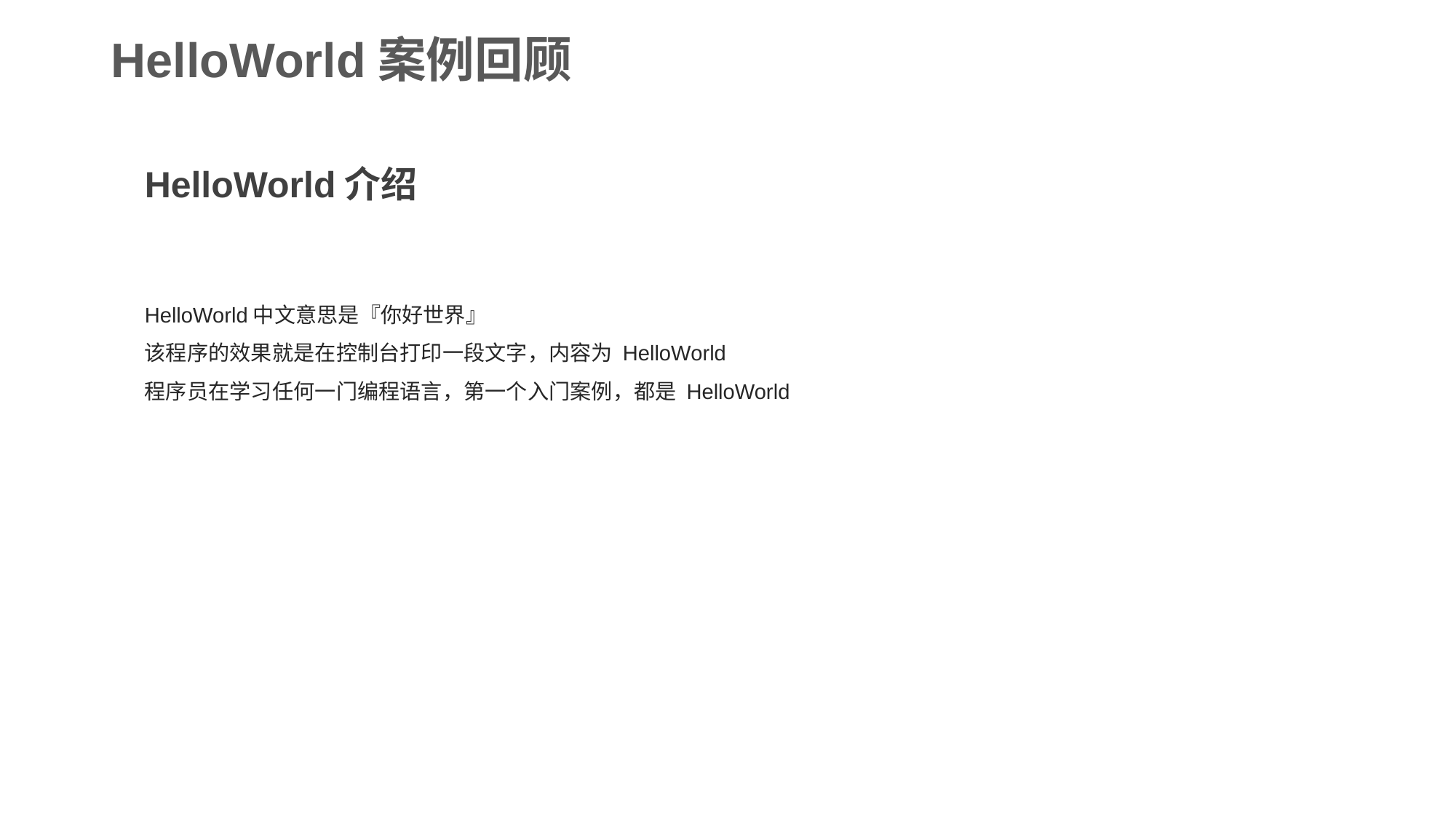

HelloWorld案例回顾
HelloWorld介绍
HelloWorld中文意思是『你好世界』
该程序的效果就是在控制台打印一段文字，内容为 HelloWorld
程序员在学习任何一门编程语言，第一个入门案例，都是 HelloWorld